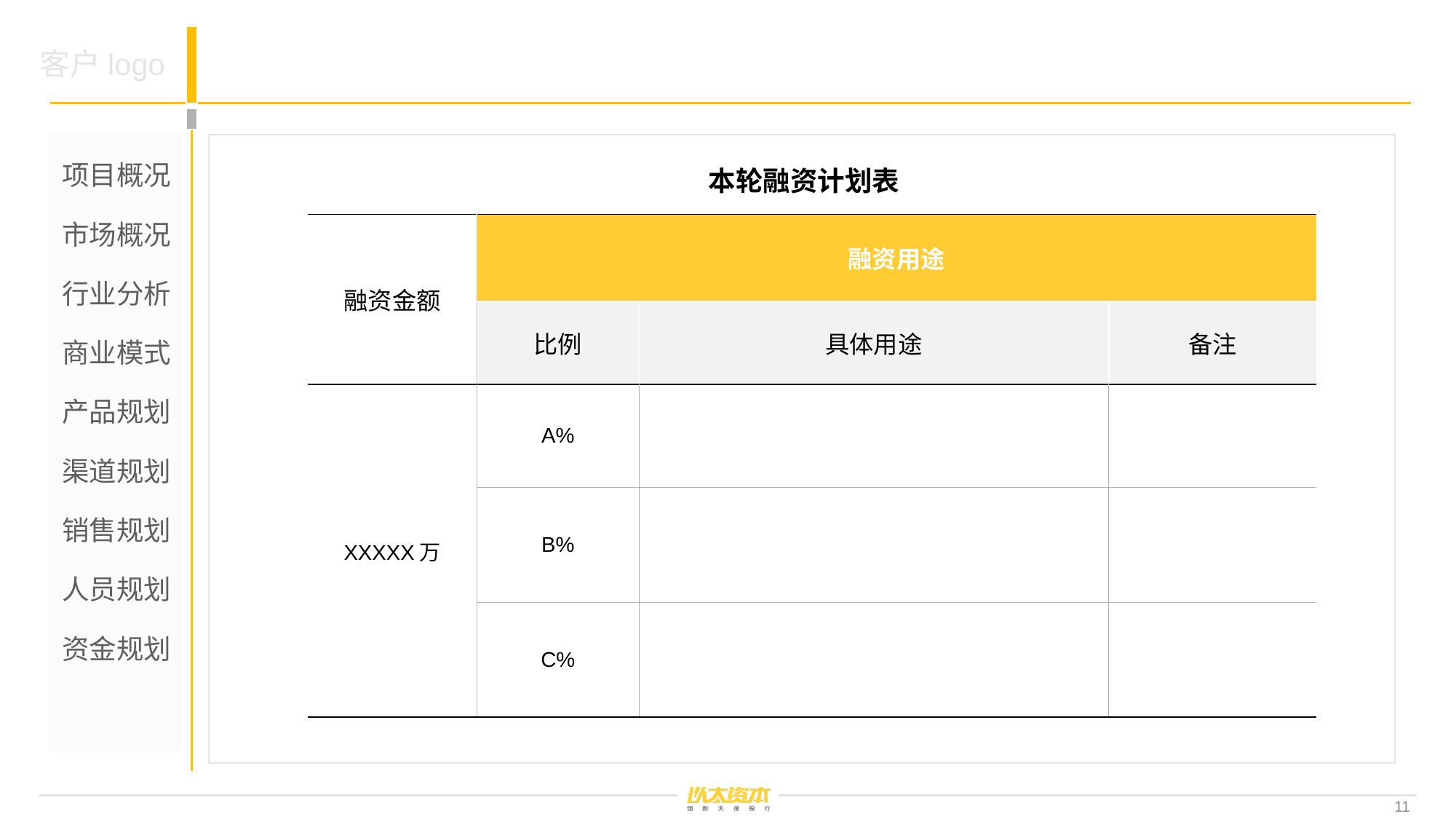

#
项目概况
市场概况
行业分析
商业模式
产品规划
渠道规划
销售规划
人员规划
资金规划

本轮融资计划表
| 融资金额 | 融资用途 |  |  |
| --- | --- | --- | --- |
|  | 比例 | 具体用途 | 备注 |
| XXXXX万 | A% |  |  |
|  | B% |  |  |
|  | C% |  |  |
11